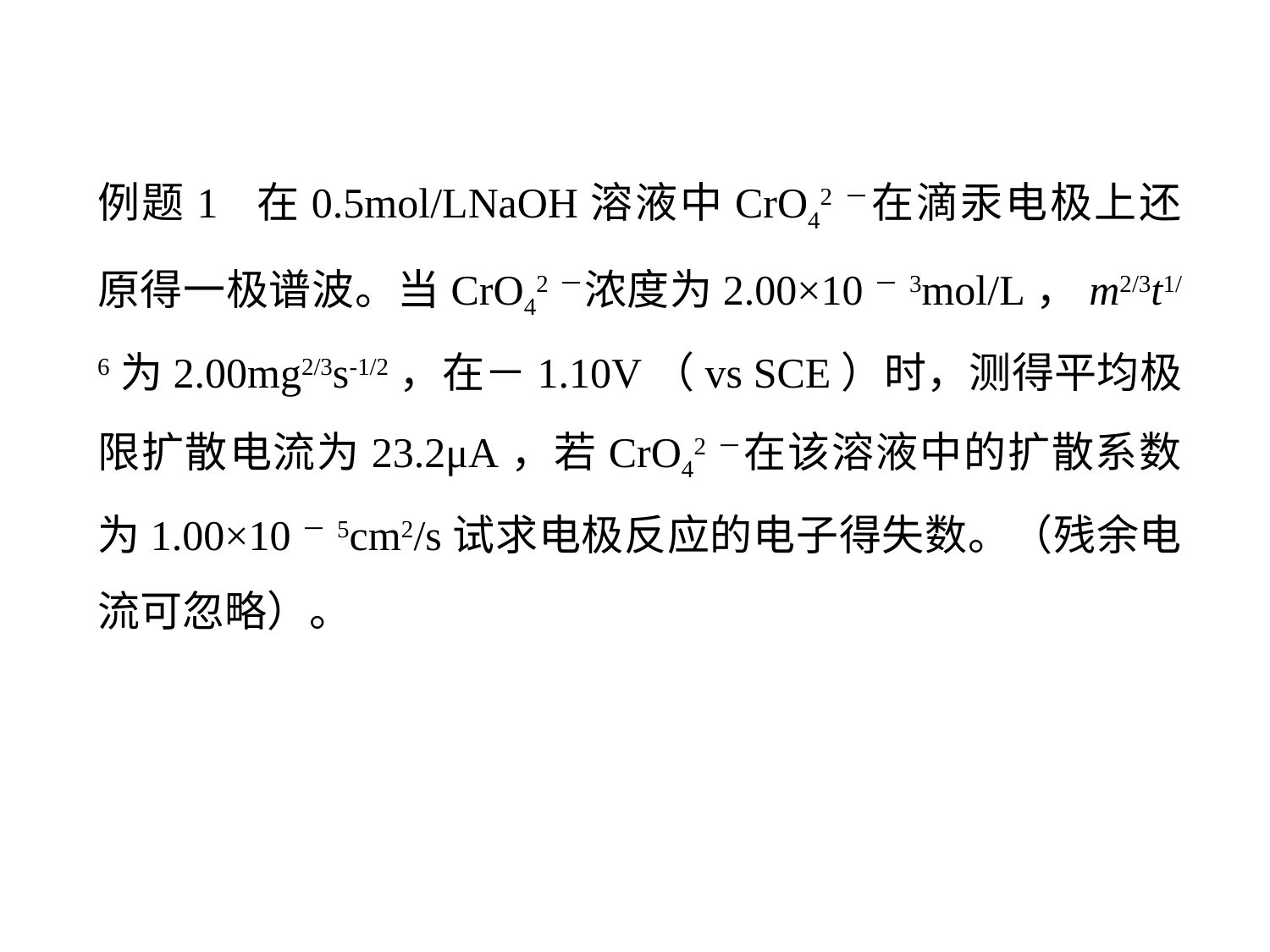

# 例题1  在0.5mol/LNaOH溶液中CrO42－在滴汞电极上还原得一极谱波。当CrO42－浓度为2.00×10－3mol/L，m2/3t1/6为2.00mg2/3s-1/2，在－1.10V（vs SCE）时，测得平均极限扩散电流为23.2μA，若CrO42－在该溶液中的扩散系数为1.00×10－5cm2/s试求电极反应的电子得失数。（残余电流可忽略）。